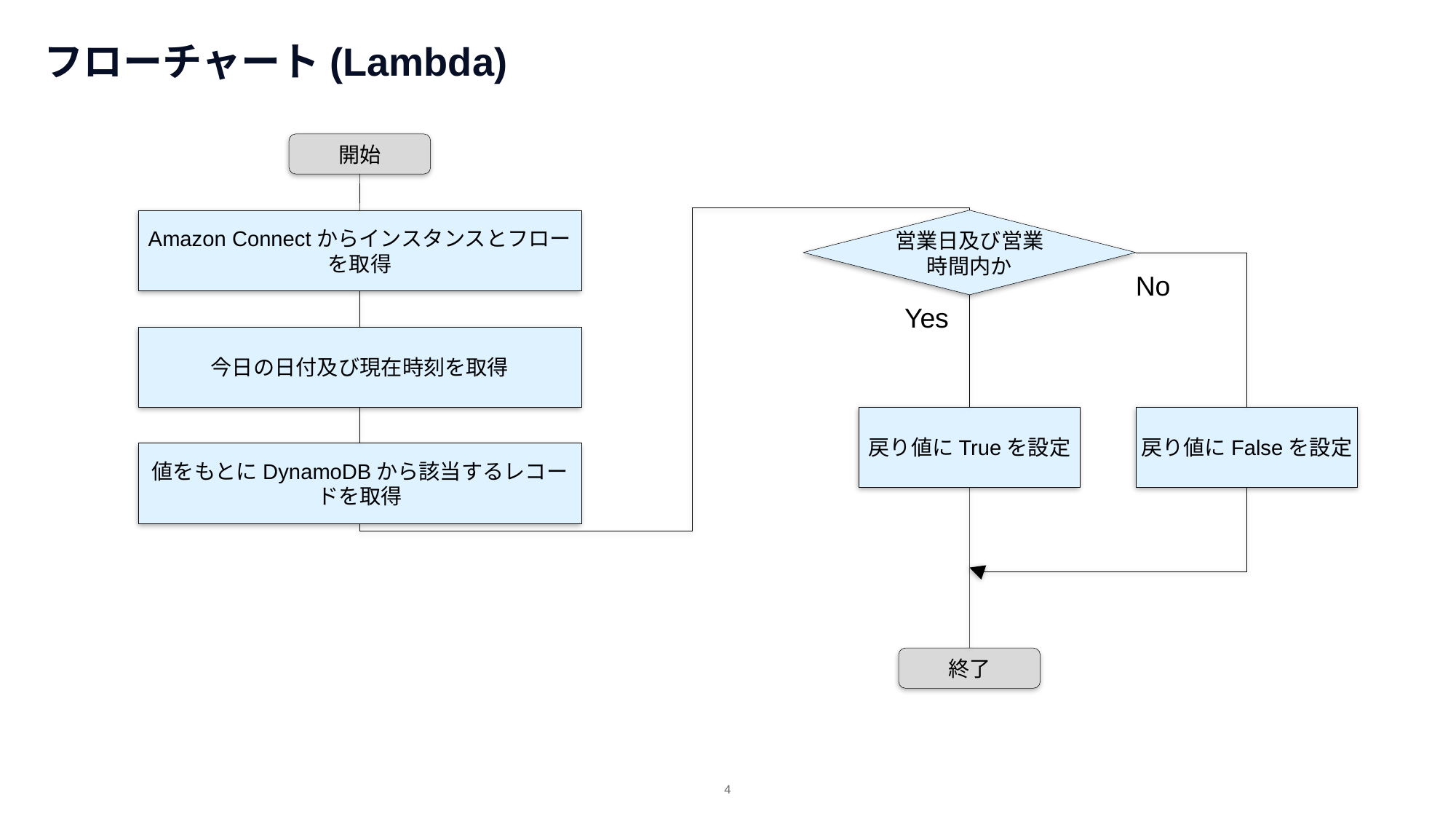

# フローチャート(Lambda)
開始
Amazon Connectからインスタンスとフローを取得
営業日及び営業時間内か
No
Yes
今日の日付及び現在時刻を取得
戻り値にTrueを設定
戻り値にFalseを設定
値をもとにDynamoDBから該当するレコードを取得
終了